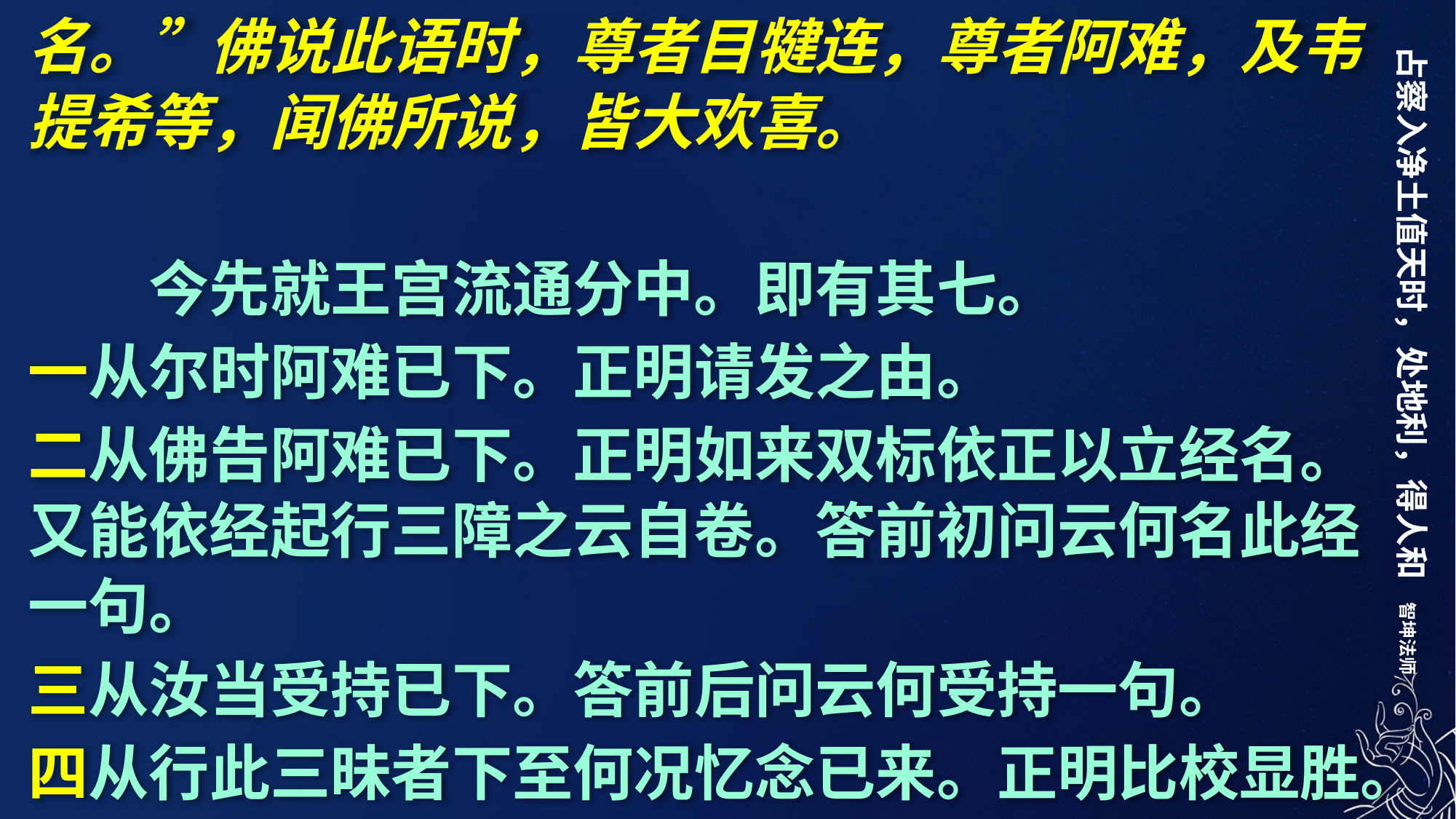

名。”佛说此语时，尊者目犍连，尊者阿难，及韦提希等，闻佛所说，皆大欢喜。

　　今先就王宫流通分中。即有其七。
一从尔时阿难已下。正明请发之由。
二从佛告阿难已下。正明如来双标依正以立经名。又能依经起行三障之云自卷。答前初问云何名此经一句。
三从汝当受持已下。答前后问云何受持一句。
四从行此三昧者下至何况忆念已来。正明比校显胜。